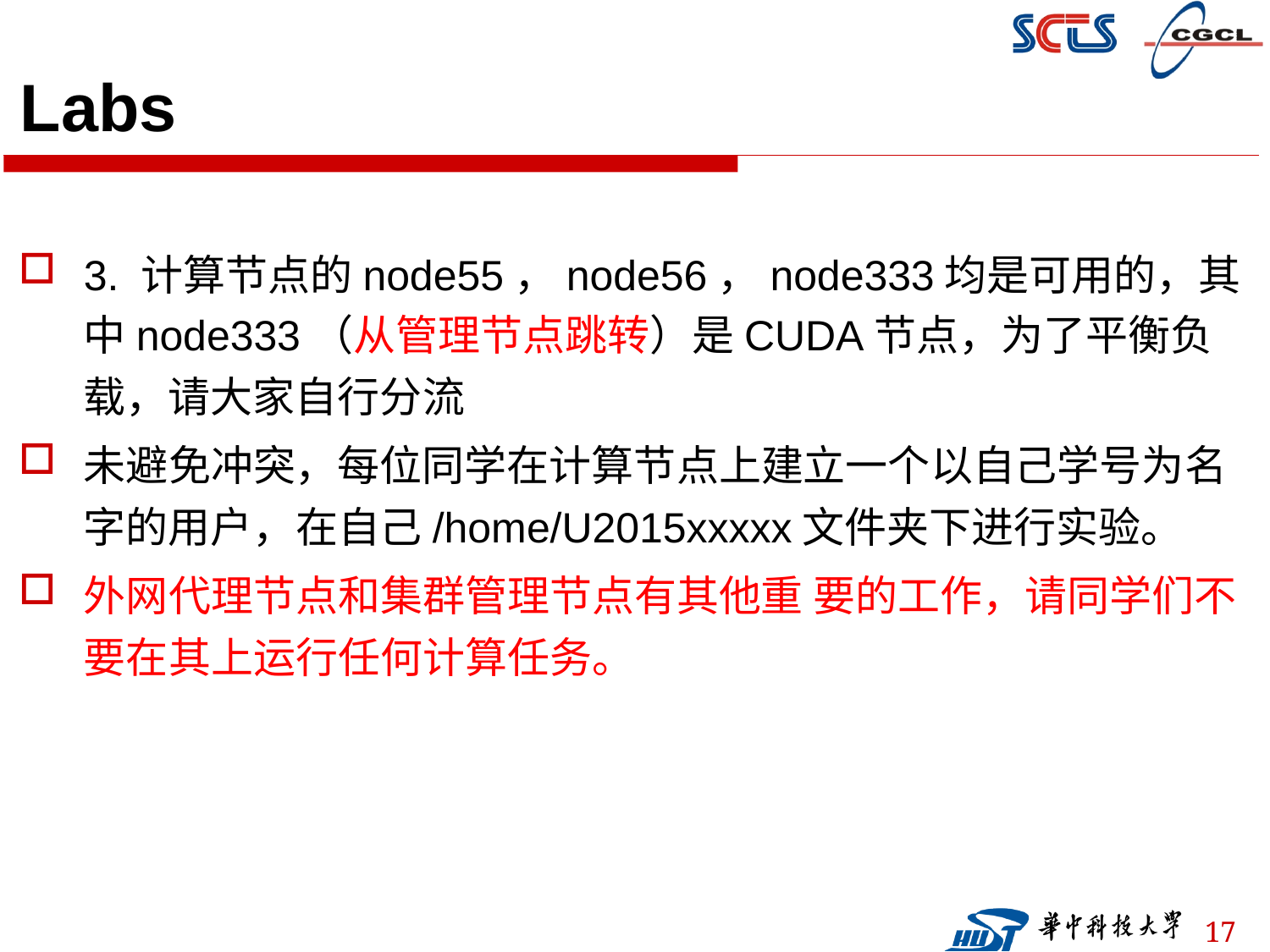

# Labs

3. 计算节点的node55，node56，node333均是可用的，其中node333（从管理节点跳转）是CUDA节点，为了平衡负载，请大家自行分流
未避免冲突，每位同学在计算节点上建立一个以自己学号为名字的用户，在自己/home/U2015xxxxx文件夹下进行实验。
外网代理节点和集群管理节点有其他重 要的工作，请同学们不要在其上运行任何计算任务。